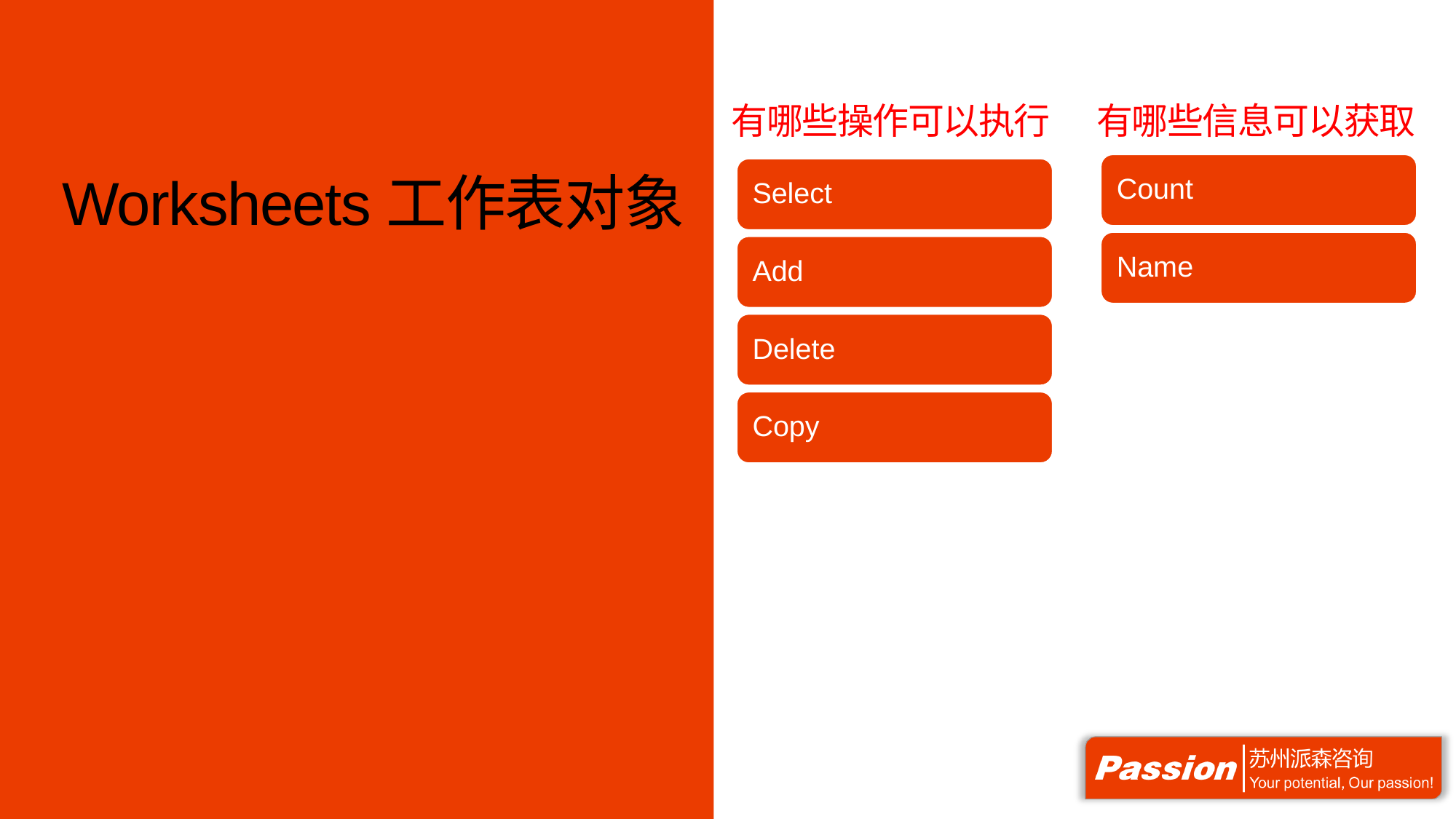

有哪些操作可以执行
有哪些信息可以获取
Select
Add
Delete
Copy
Count
Name
Worksheets工作表对象